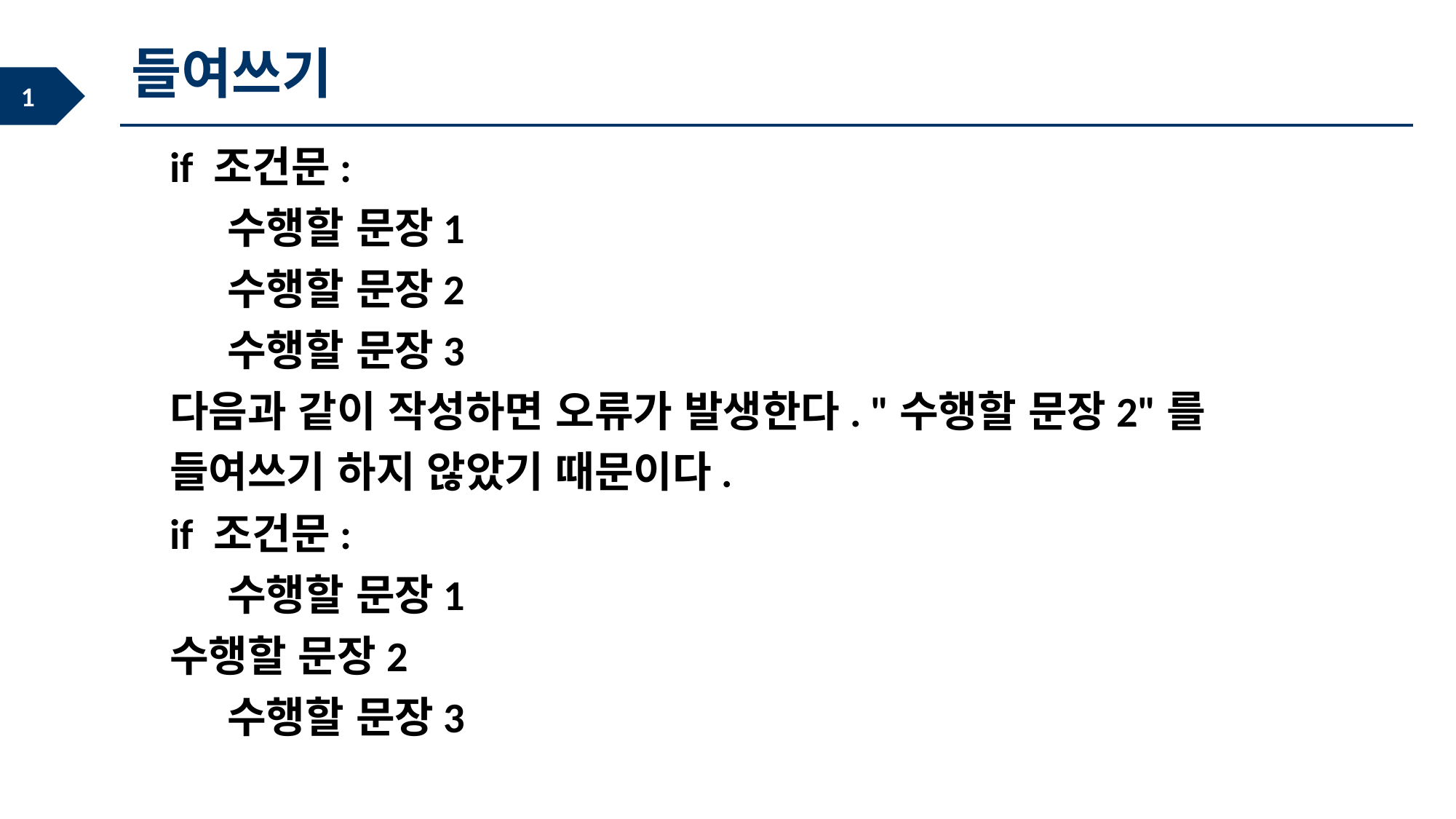

들여쓰기
if 조건문:
    수행할 문장1
    수행할 문장2
    수행할 문장3
다음과 같이 작성하면 오류가 발생한다. "수행할 문장2"를 들여쓰기 하지 않았기 때문이다.
if 조건문:
    수행할 문장1
수행할 문장2
    수행할 문장3